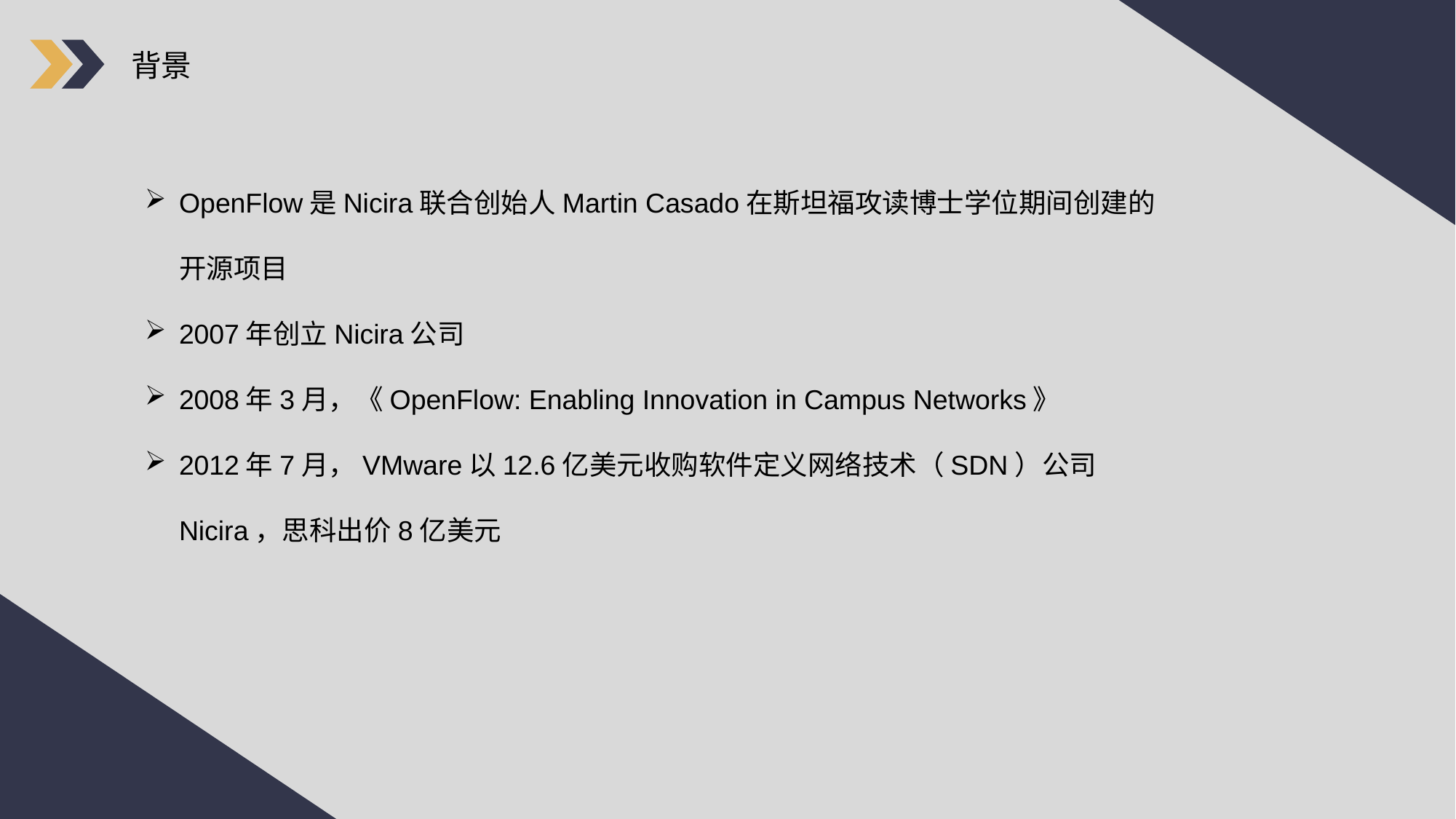

背景
OpenFlow是Nicira联合创始人Martin Casado在斯坦福攻读博士学位期间创建的开源项目
2007年创立Nicira公司
2008年3月，《OpenFlow: Enabling Innovation in Campus Networks》
2012年7月，VMware以12.6亿美元收购软件定义网络技术（SDN）公司Nicira，思科出价8亿美元